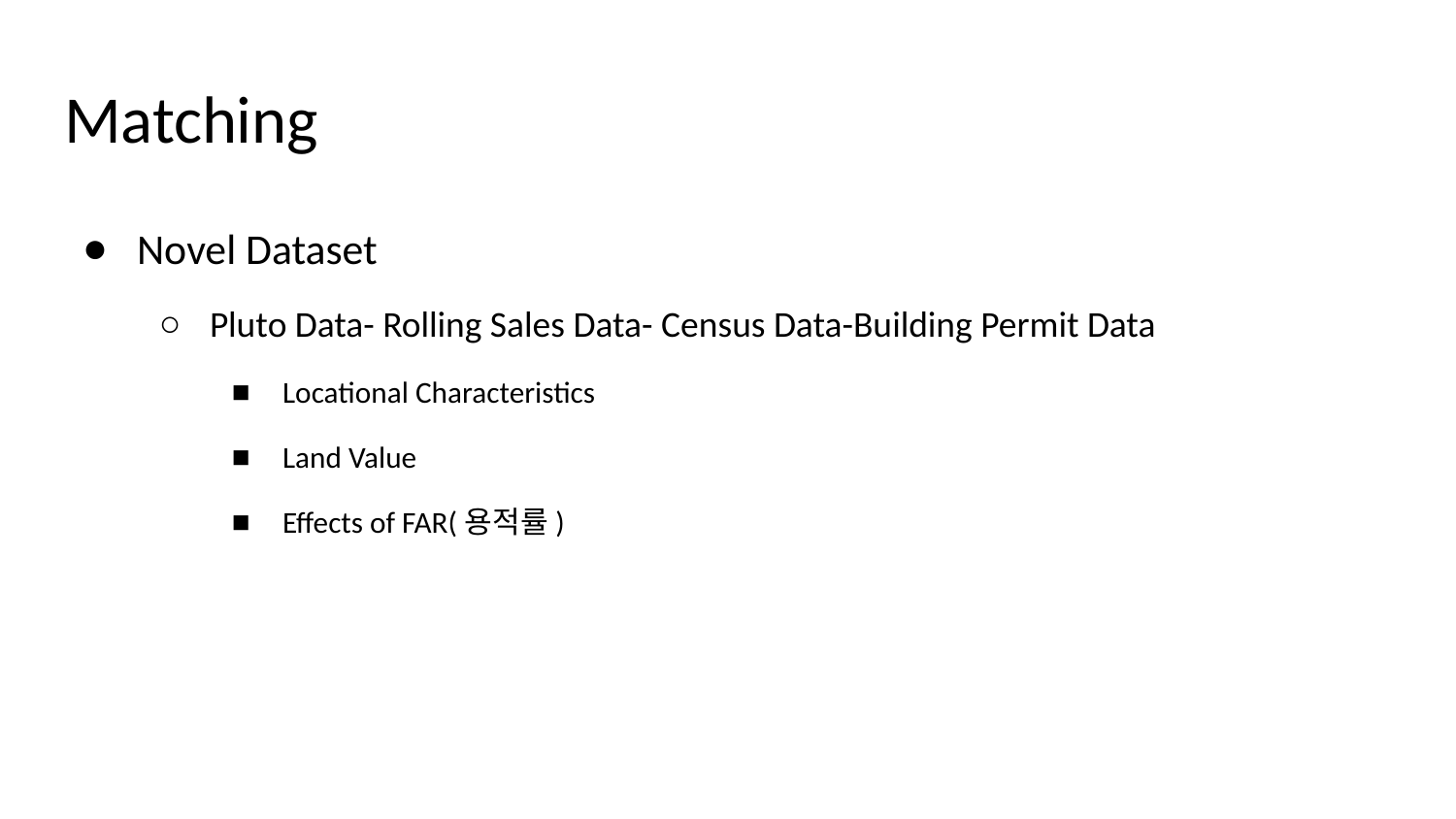

# Matching

Novel Dataset
Pluto Data- Rolling Sales Data- Census Data-Building Permit Data
Locational Characteristics
Land Value
Effects of FAR(용적률)